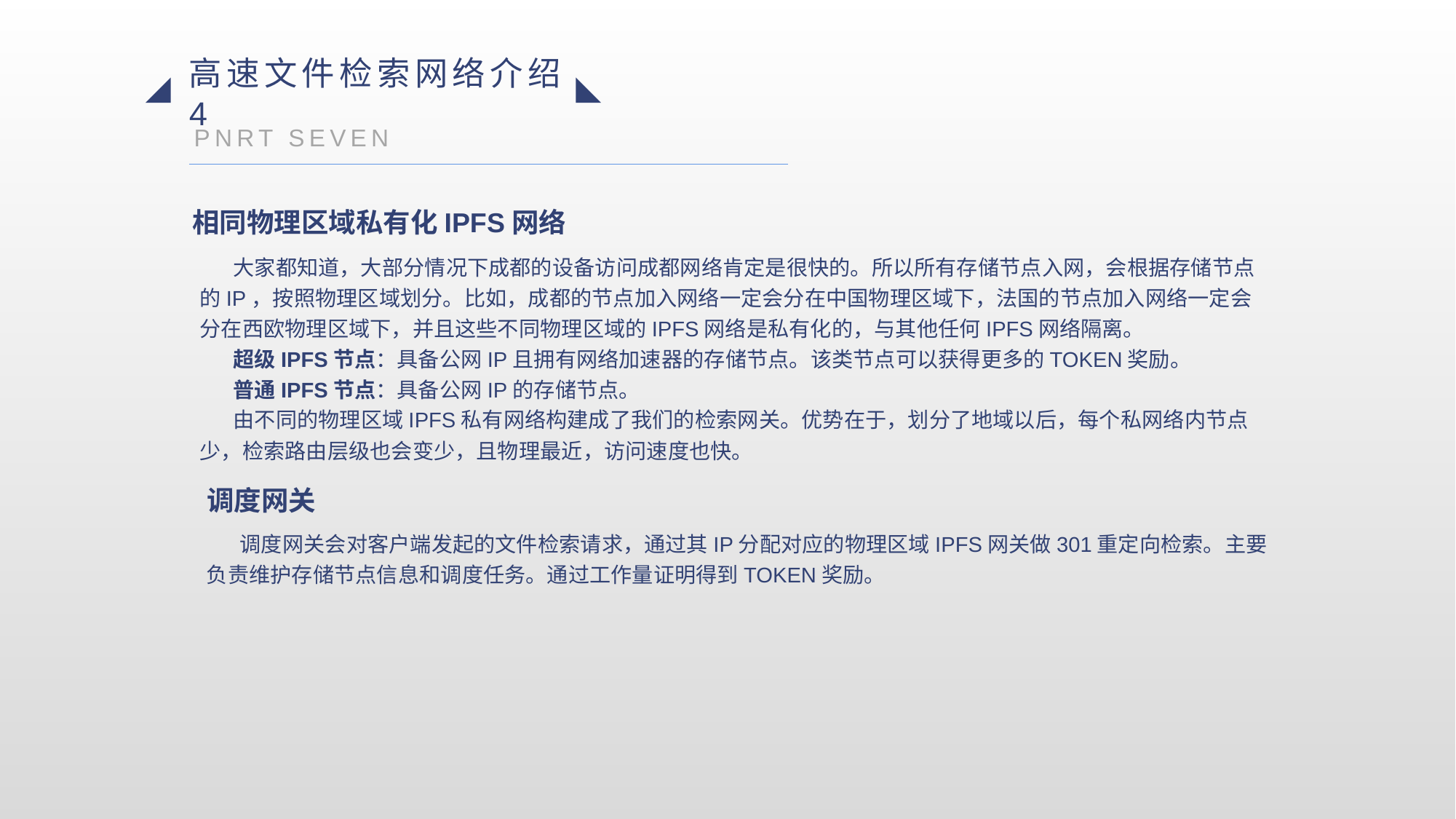

高速文件检索网络介绍4

PNRT SEVEN
相同物理区域私有化IPFS网络
      大家都知道，大部分情况下成都的设备访问成都网络肯定是很快的。所以所有存储节点入网，会根据存储节点的IP，按照物理区域划分。比如，成都的节点加入网络一定会分在中国物理区域下，法国的节点加入网络一定会分在西欧物理区域下，并且这些不同物理区域的IPFS网络是私有化的，与其他任何IPFS网络隔离。
      超级IPFS节点：具备公网IP且拥有网络加速器的存储节点。该类节点可以获得更多的TOKEN奖励。
      普通IPFS节点：具备公网IP的存储节点。
      由不同的物理区域IPFS私有网络构建成了我们的检索网关。优势在于，划分了地域以后，每个私网络内节点少，检索路由层级也会变少，且物理最近，访问速度也快。
调度网关
      调度网关会对客户端发起的文件检索请求，通过其IP分配对应的物理区域IPFS网关做301重定向检索。主要负责维护存储节点信息和调度任务。通过工作量证明得到TOKEN奖励。